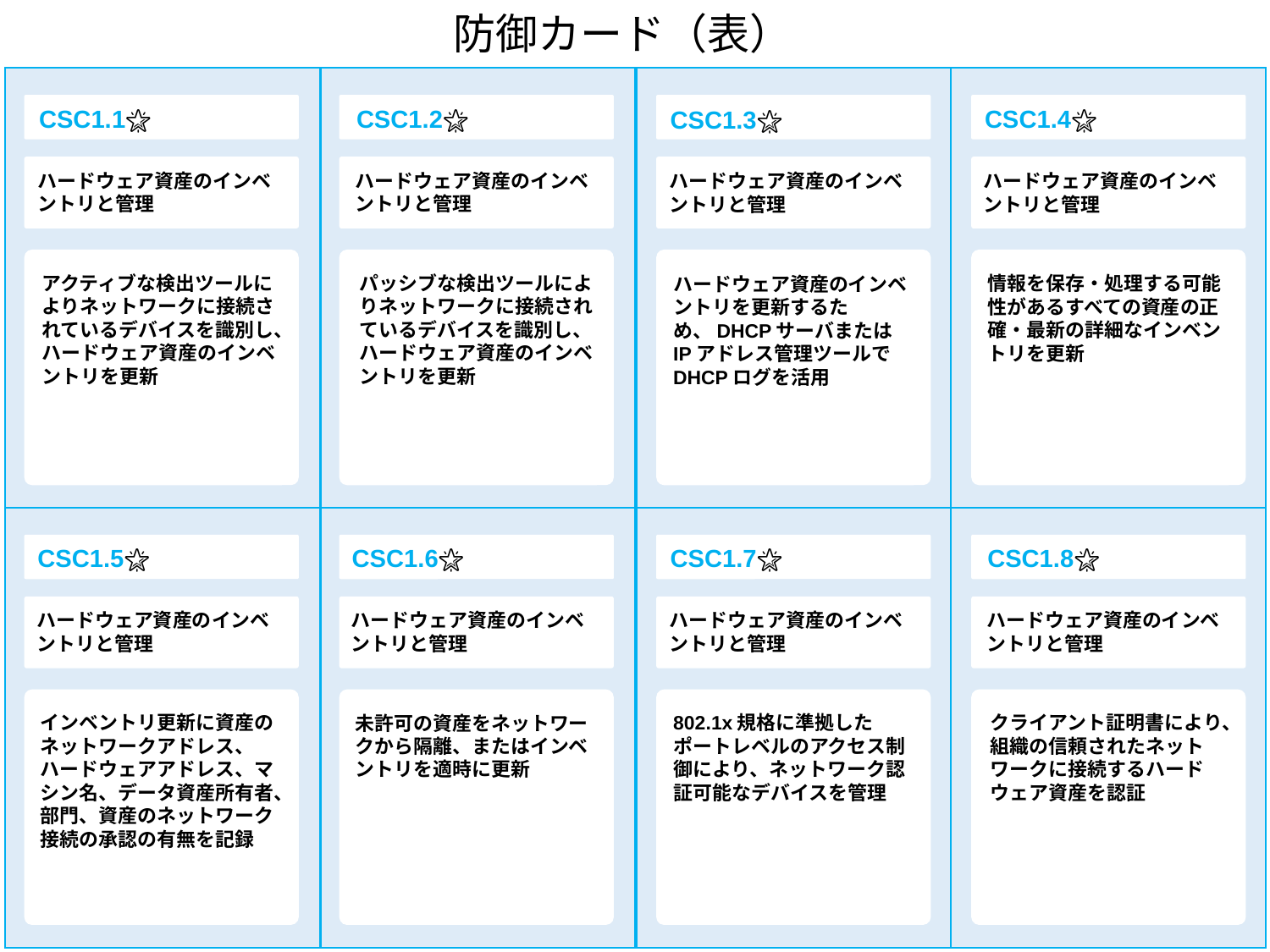

防御カード（表）

CSC1.1🌟
CSC1.2🌟
CSC1.4🌟
CSC1.3🌟

ハードウェア資産のインベントリと管理
ハードウェア資産のインベントリと管理
ハードウェア資産のインベントリと管理
ハードウェア資産のインベントリと管理

アクティブな検出ツールによりネットワークに接続されているデバイスを識別し、ハードウェア資産のインベントリを更新
パッシブな検出ツールによりネットワークに接続されているデバイスを識別し、ハードウェア資産のインベントリを更新
情報を保存・処理する可能性があるすべての資産の正確・最新の詳細なインベントリを更新
ハードウェア資産のインベントリを更新するため、DHCPサーバまたはIPアドレス管理ツールでDHCPログを活用

CSC1.5🌟
CSC1.6🌟
CSC1.7🌟
CSC1.8🌟

ハードウェア資産のインベントリと管理
ハードウェア資産のインベントリと管理
ハードウェア資産のインベントリと管理
ハードウェア資産のインベントリと管理

インベントリ更新に資産のネットワークアドレス、ハードウェアアドレス、マシン名、データ資産所有者、部門、資産のネットワーク接続の承認の有無を記録
未許可の資産をネットワークから隔離、またはインベントリを適時に更新
802.1x規格に準拠したポートレベルのアクセス制御により、ネットワーク認証可能なデバイスを管理
クライアント証明書により、組織の信頼されたネットワークに接続するハードウェア資産を認証